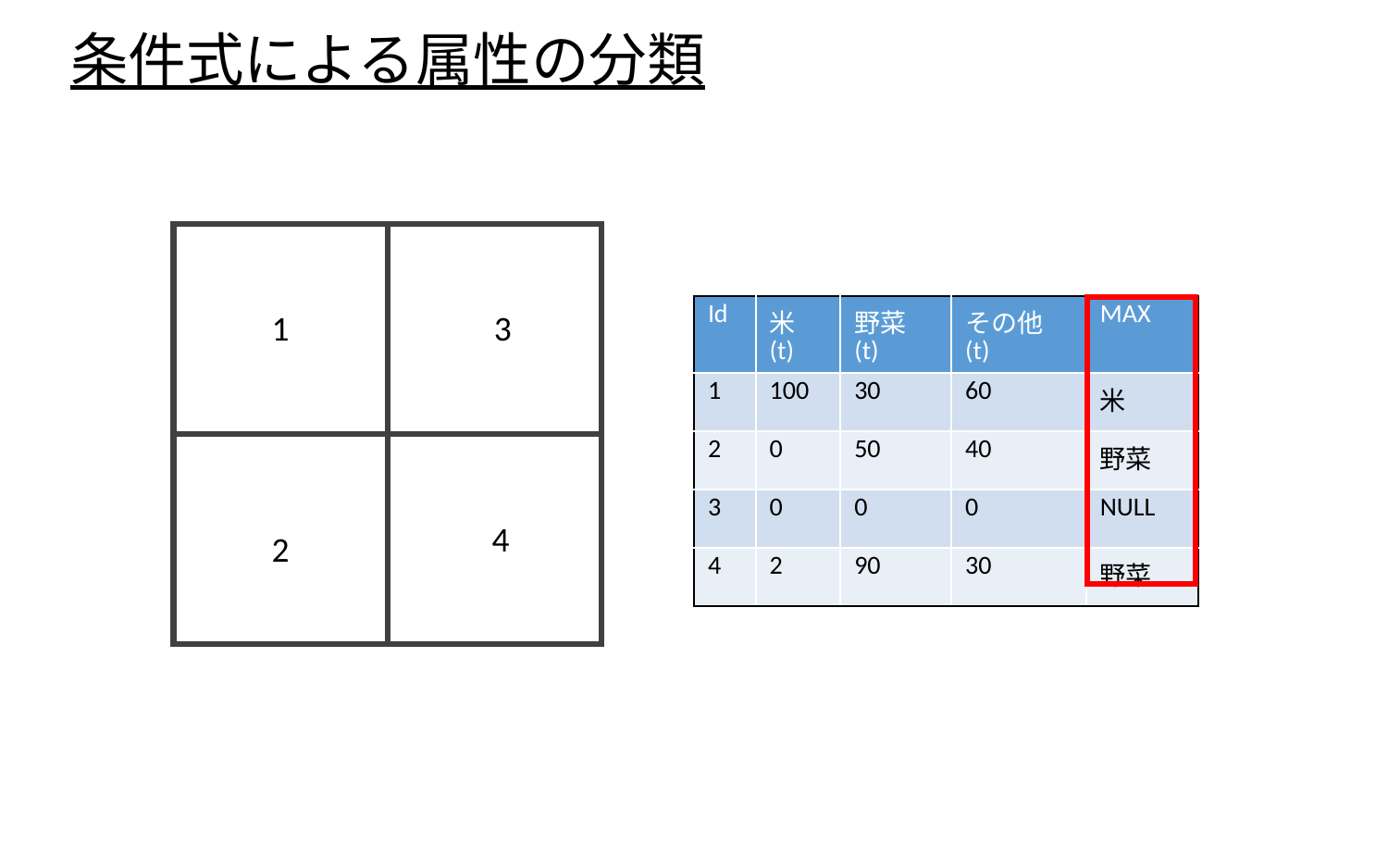

# 条件式による属性の分類

| Id | 米(t) | 野菜(t) | その他(t) | MAX |
| --- | --- | --- | --- | --- |
| 1 | 100 | 30 | 60 | 米 |
| 2 | 0 | 50 | 40 | 野菜 |
| 3 | 0 | 0 | 0 | NULL |
| 4 | 2 | 90 | 30 | 野菜 |

1
3

4
2